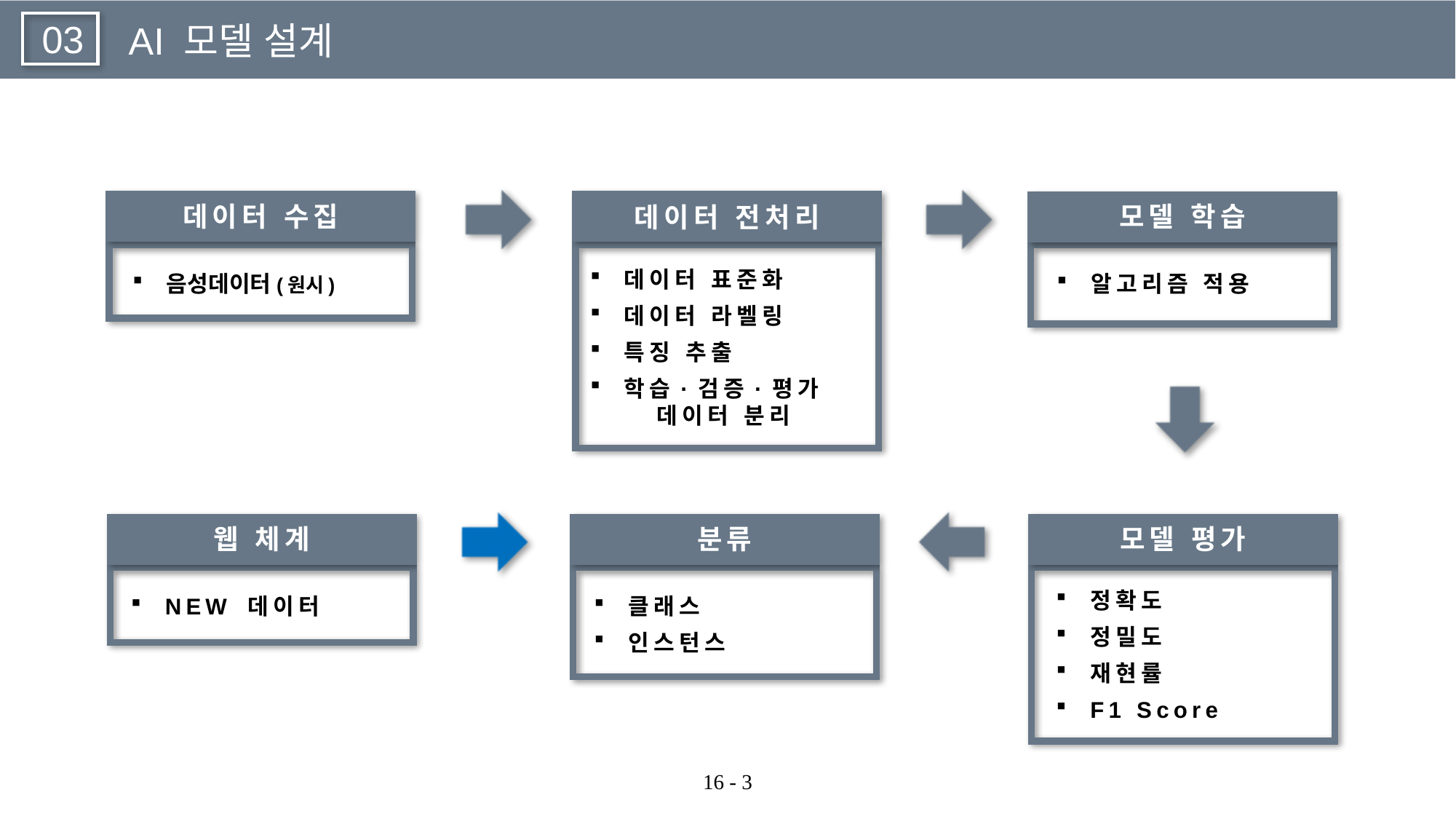

03
AI 모델 설계

데이터 수집

음성데이터(원시)

데이터 전처리

데이터 표준화
데이터 라벨링
특징 추출
학습·검증·평가       데이터 분리
모델 학습

알고리즘 적용

웹 체계

NEW 데이터
분류

클래스
인스턴스
모델 평가

정확도
정밀도
재현률
F1 Score
16 - 3